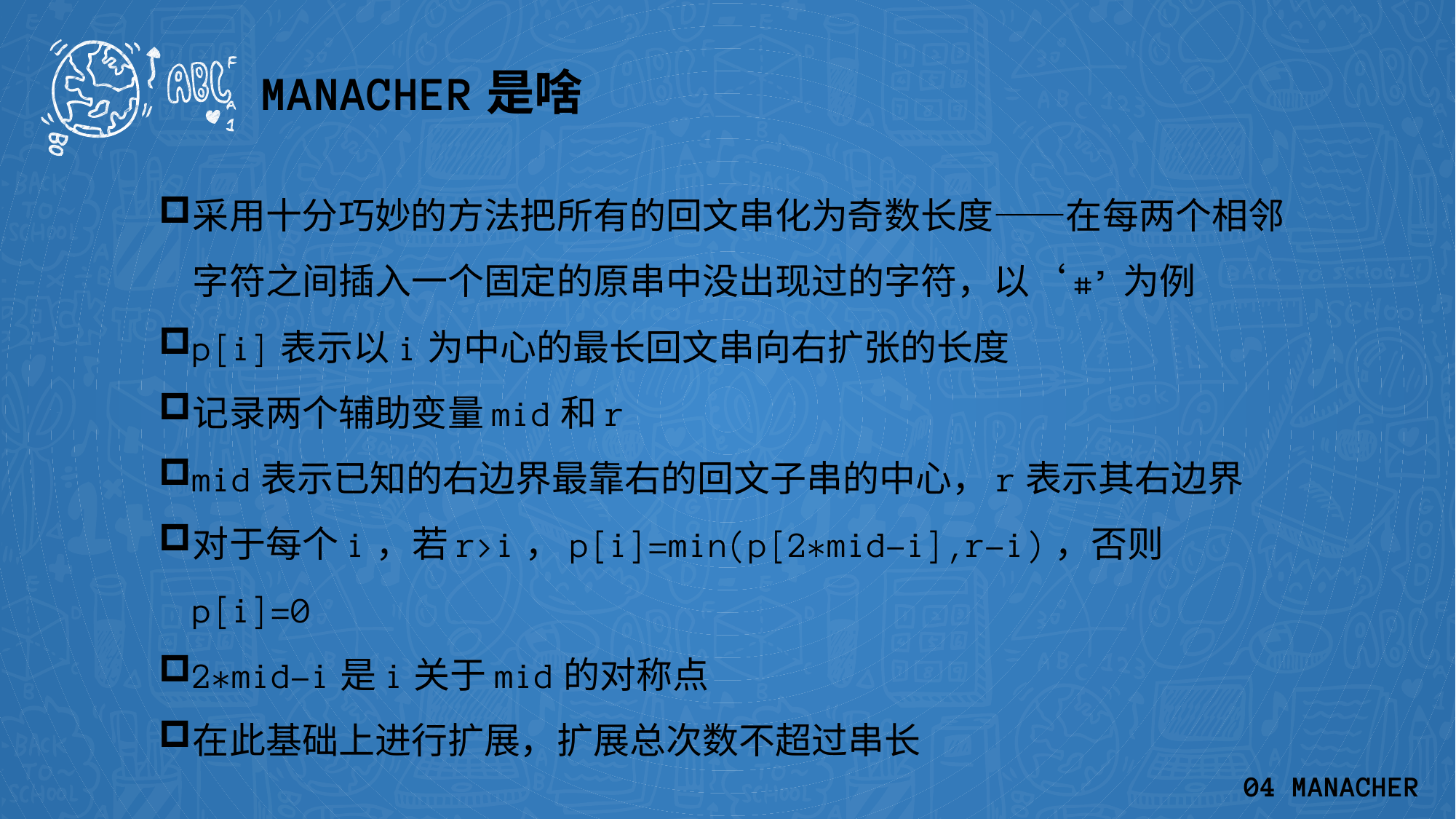

MANACHER是啥
采用十分巧妙的方法把所有的回文串化为奇数长度——在每两个相邻字符之间插入一个固定的原串中没出现过的字符，以‘#’为例
p[i]表示以i为中心的最长回文串向右扩张的长度
记录两个辅助变量mid和r
mid表示已知的右边界最靠右的回文子串的中心，r表示其右边界
对于每个i，若r>i，p[i]=min(p[2*mid-i],r-i)，否则p[i]=0
2*mid-i是i关于mid的对称点
在此基础上进行扩展，扩展总次数不超过串长
04 MANACHER